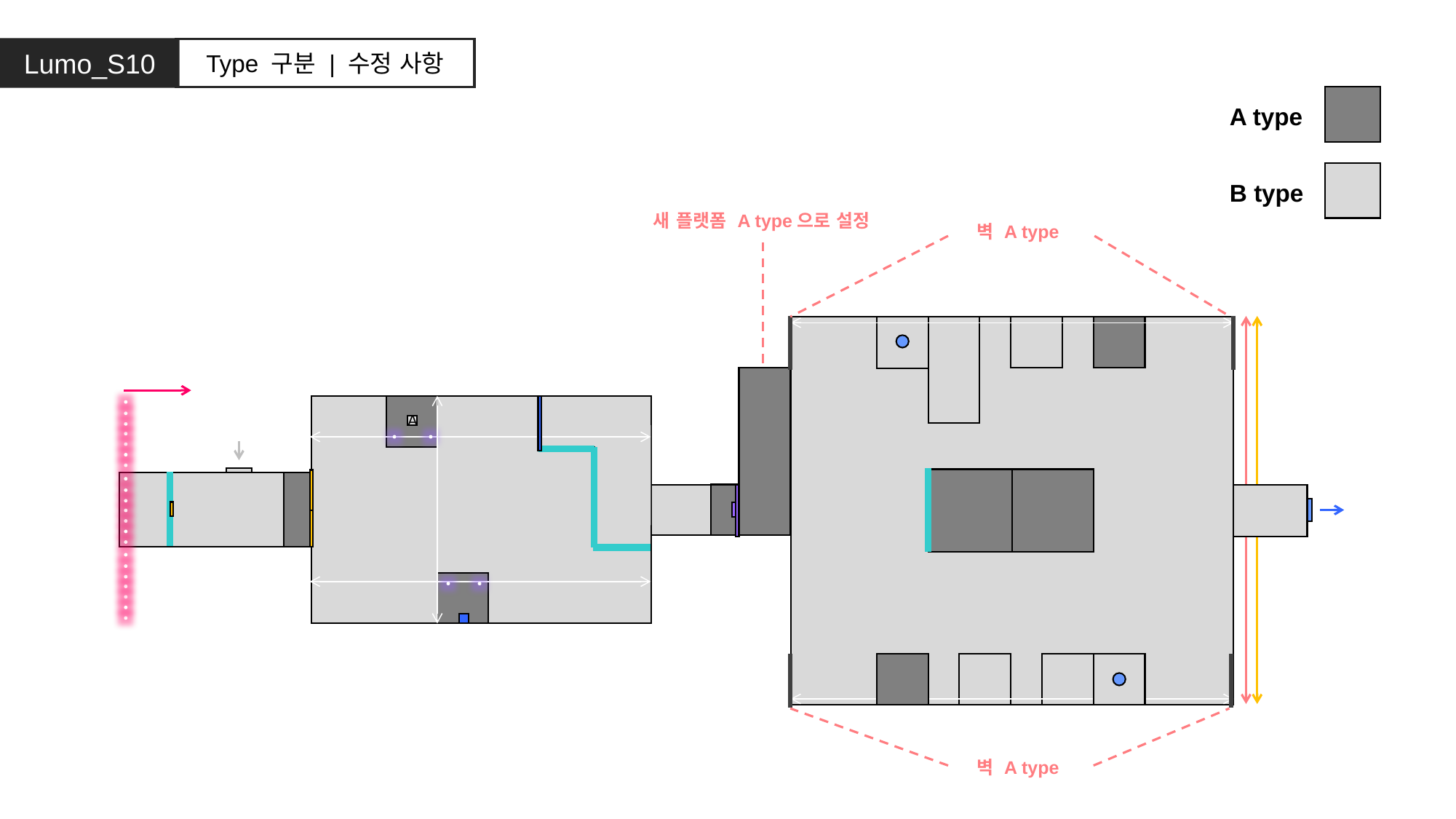

Lumo_S10
Type 구분 | 수정 사항

A type

B type
새 플랫폼 A type으로 설정
벽 A type

A

벽 A type